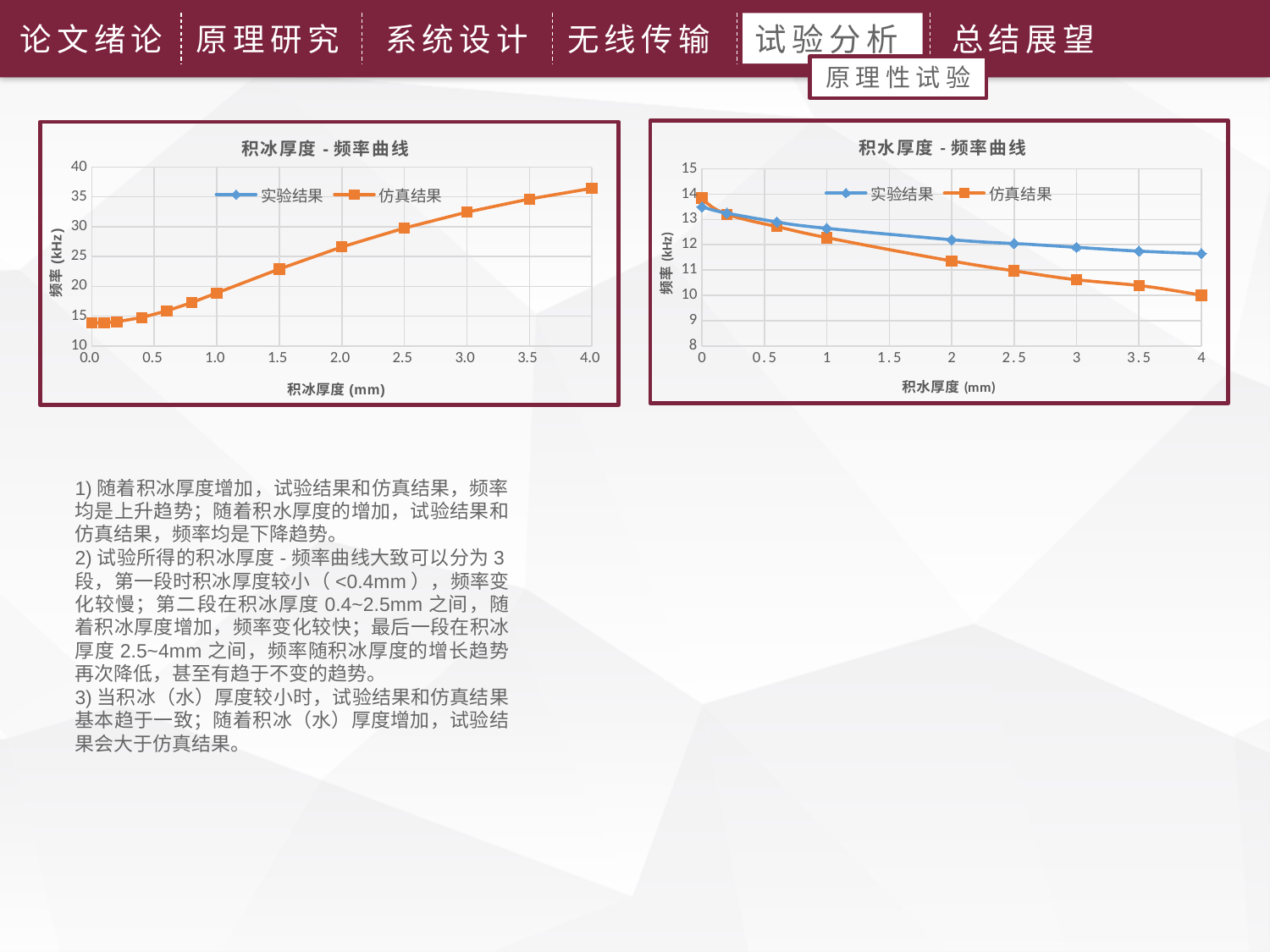

论文绪论
原理研究
系统设计
无线传输
试验分析
总结展望
原理性试验

### Chart: 积水厚度-频率曲线

| Category |  |  |
|---|---|---|

### Chart: 积冰厚度-频率曲线

| Category |  |  |
|---|---|---|
1)随着积冰厚度增加，试验结果和仿真结果，频率均是上升趋势；随着积水厚度的增加，试验结果和仿真结果，频率均是下降趋势。
2)试验所得的积冰厚度-频率曲线大致可以分为3段，第一段时积冰厚度较小（<0.4mm），频率变化较慢；第二段在积冰厚度0.4~2.5mm之间，随着积冰厚度增加，频率变化较快；最后一段在积冰厚度2.5~4mm之间，频率随积冰厚度的增长趋势再次降低，甚至有趋于不变的趋势。
3)当积冰（水）厚度较小时，试验结果和仿真结果基本趋于一致；随着积冰（水）厚度增加，试验结果会大于仿真结果。